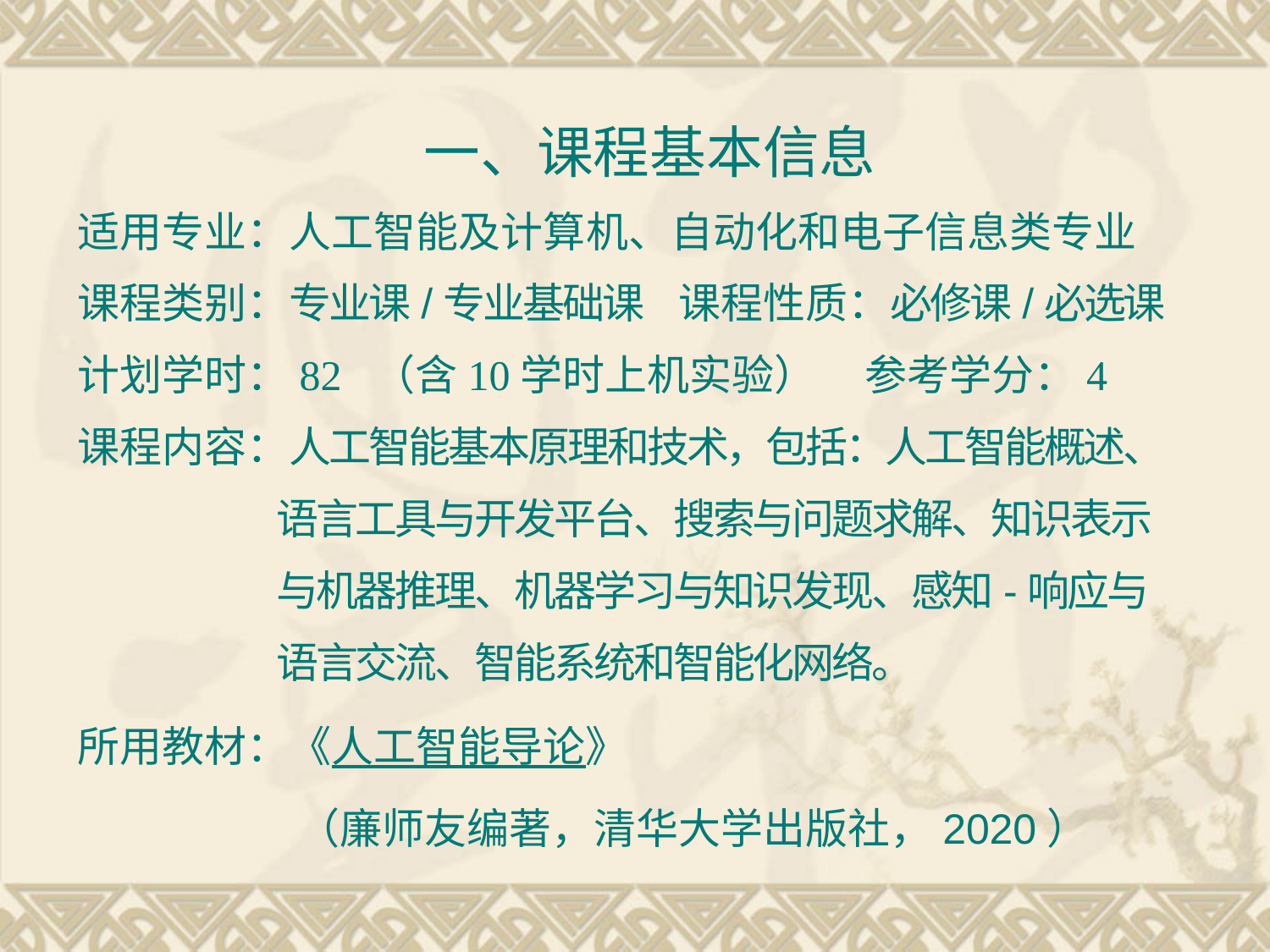

一、课程基本信息
适用专业：人工智能及计算机、自动化和电子信息类专业
课程类别：专业课/专业基础课     课程性质：必修课/必选课
计划学时：82  （含10学时上机实验）     参考学分：4
课程内容：人工智能基本原理和技术，包括：人工智能概述、
                           语言工具与开发平台、搜索与问题求解、知识表示
                           与机器推理、机器学习与知识发现、感知-响应与
                           语言交流、智能系统和智能化网络。
所用教材：《人工智能导论》
                      （廉师友编著，清华大学出版社，2020）